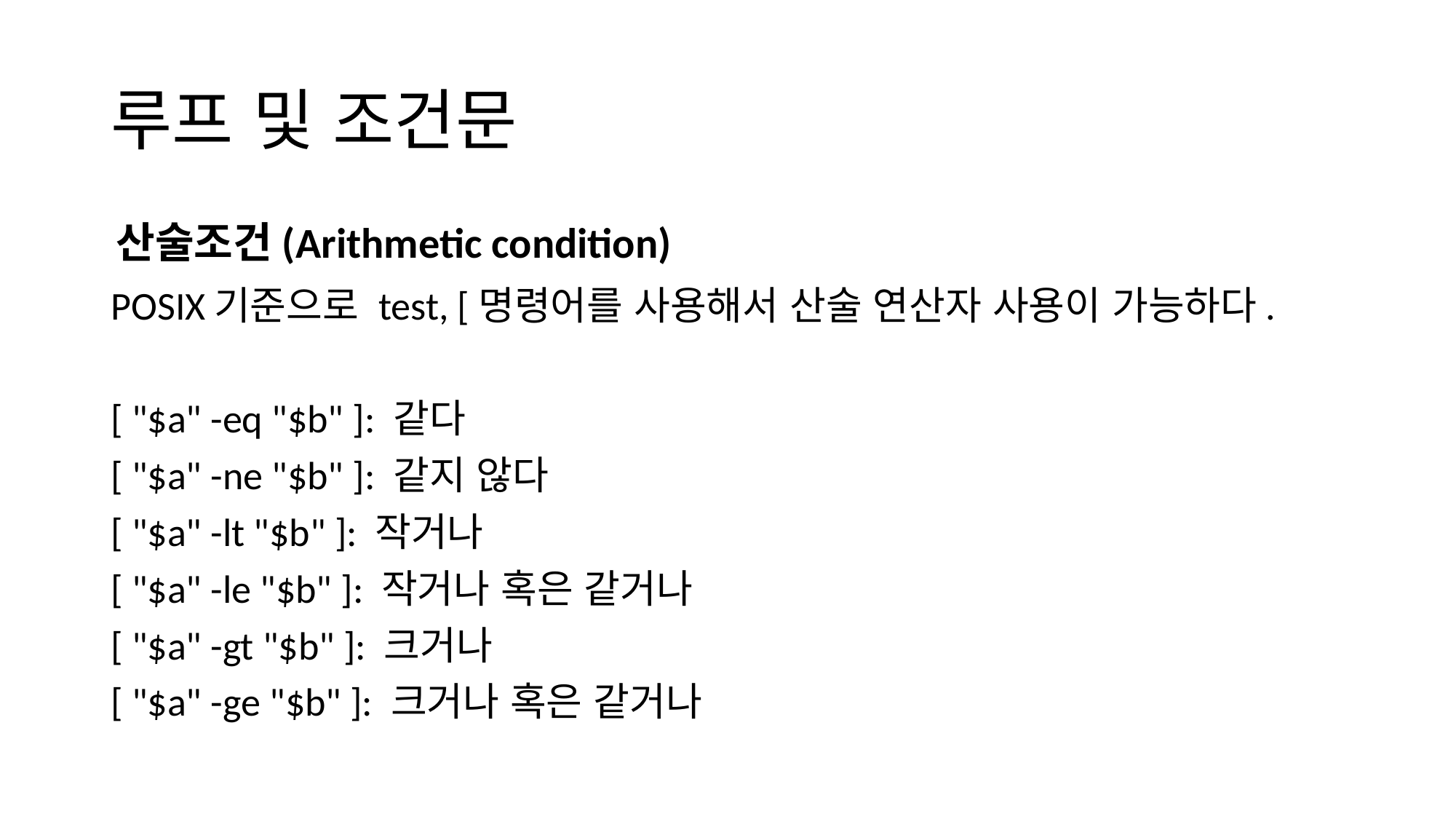

# 루프 및 조건문
산술조건(Arithmetic condition)
POSIX기준으로 test, [명령어를 사용해서 산술 연산자 사용이 가능하다.

[ "$a" -eq "$b" ]: 같다
[ "$a" -ne "$b" ]: 같지 않다
[ "$a" -lt "$b" ]: 작거나
[ "$a" -le "$b" ]: 작거나 혹은 같거나
[ "$a" -gt "$b" ]: 크거나
[ "$a" -ge "$b" ]: 크거나 혹은 같거나